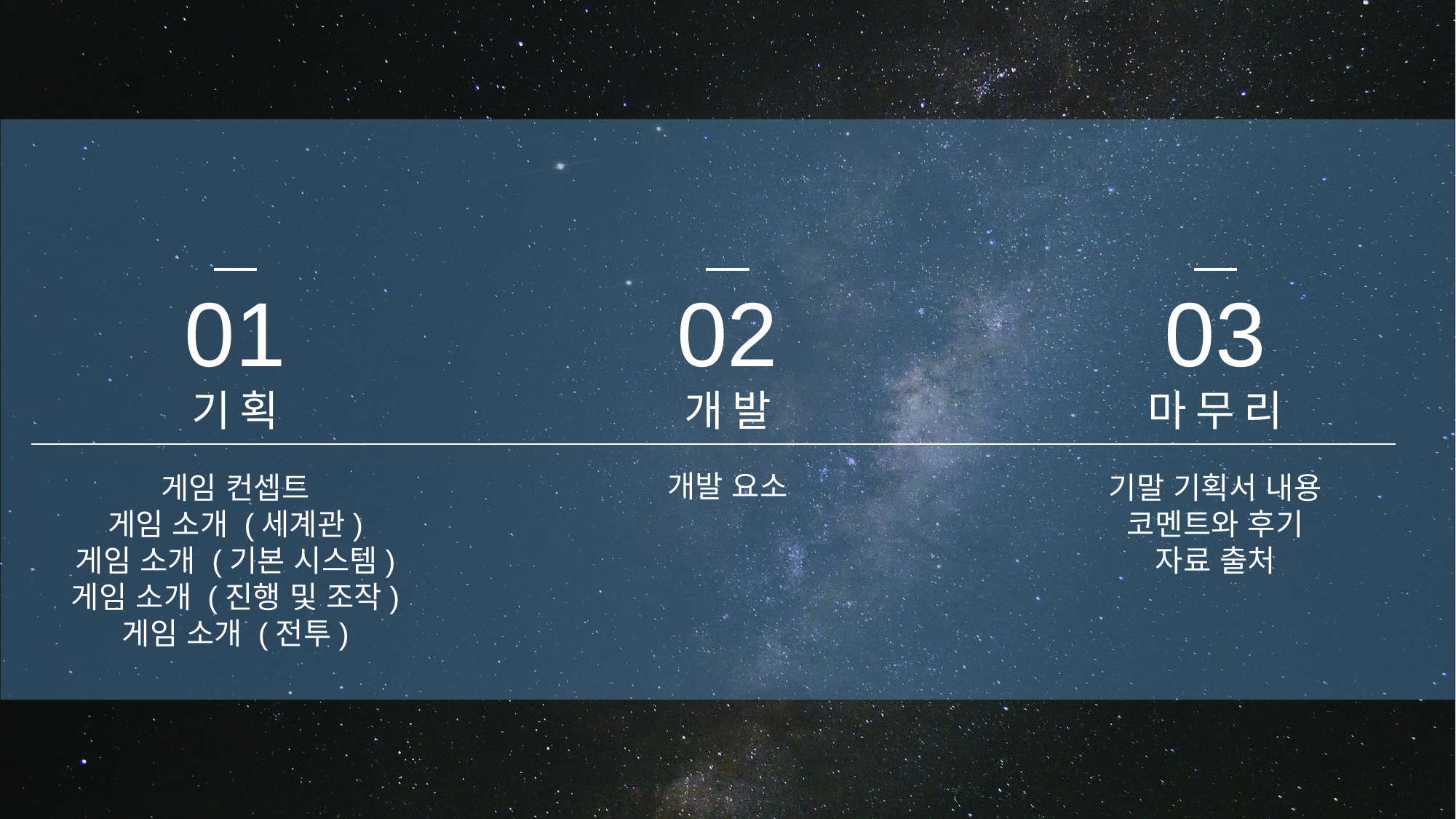

01
02
03
기획
개발
마무리
개발 요소
기말 기획서 내용
코멘트와 후기
자료 출처
게임 컨셉트
게임 소개 (세계관)
게임 소개 (기본 시스템)
게임 소개 (진행 및 조작)
게임 소개 (전투)